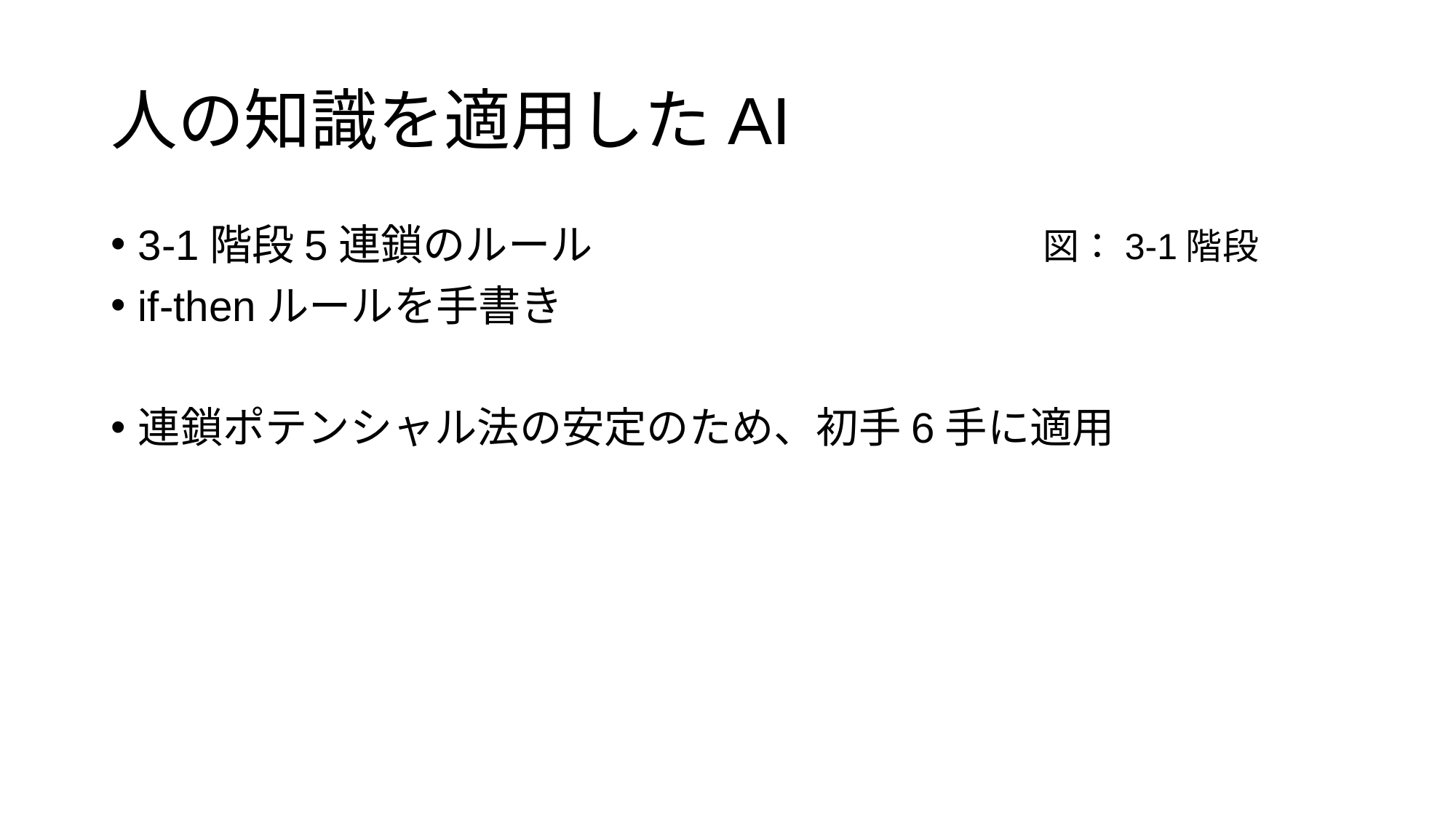

# 人の知識を適用したAI
3-1階段5連鎖のルール
if-thenルールを手書き

連鎖ポテンシャル法の安定のため、初手6手に適用
図：3-1階段